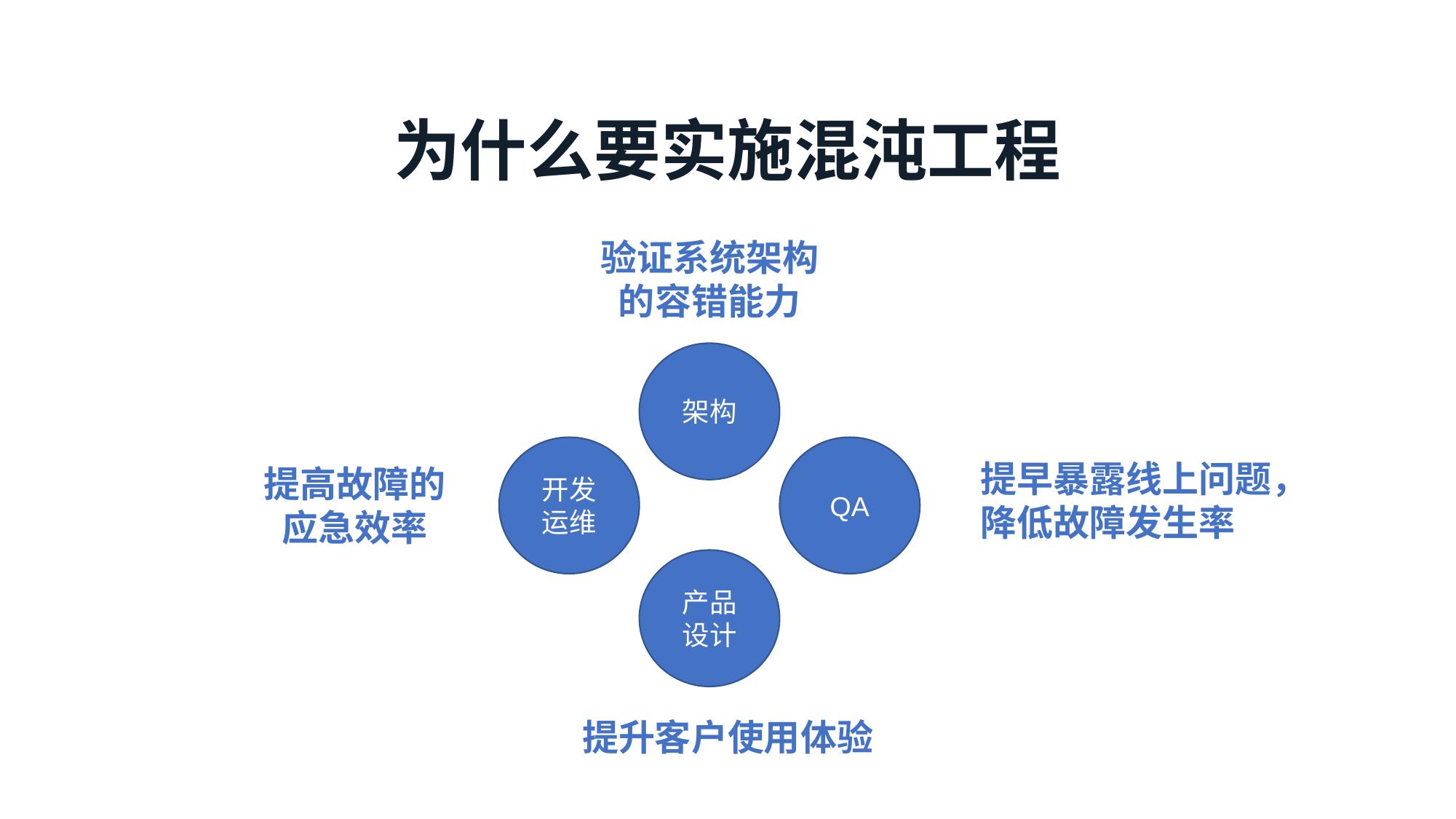

为什么要实施混沌工程
验证系统架构的容错能⼒
架构
开发运维
QA
提早暴露线上问题，降低故障发生率
提⾼故障的应急效率
产品设计
提升客户使用体验